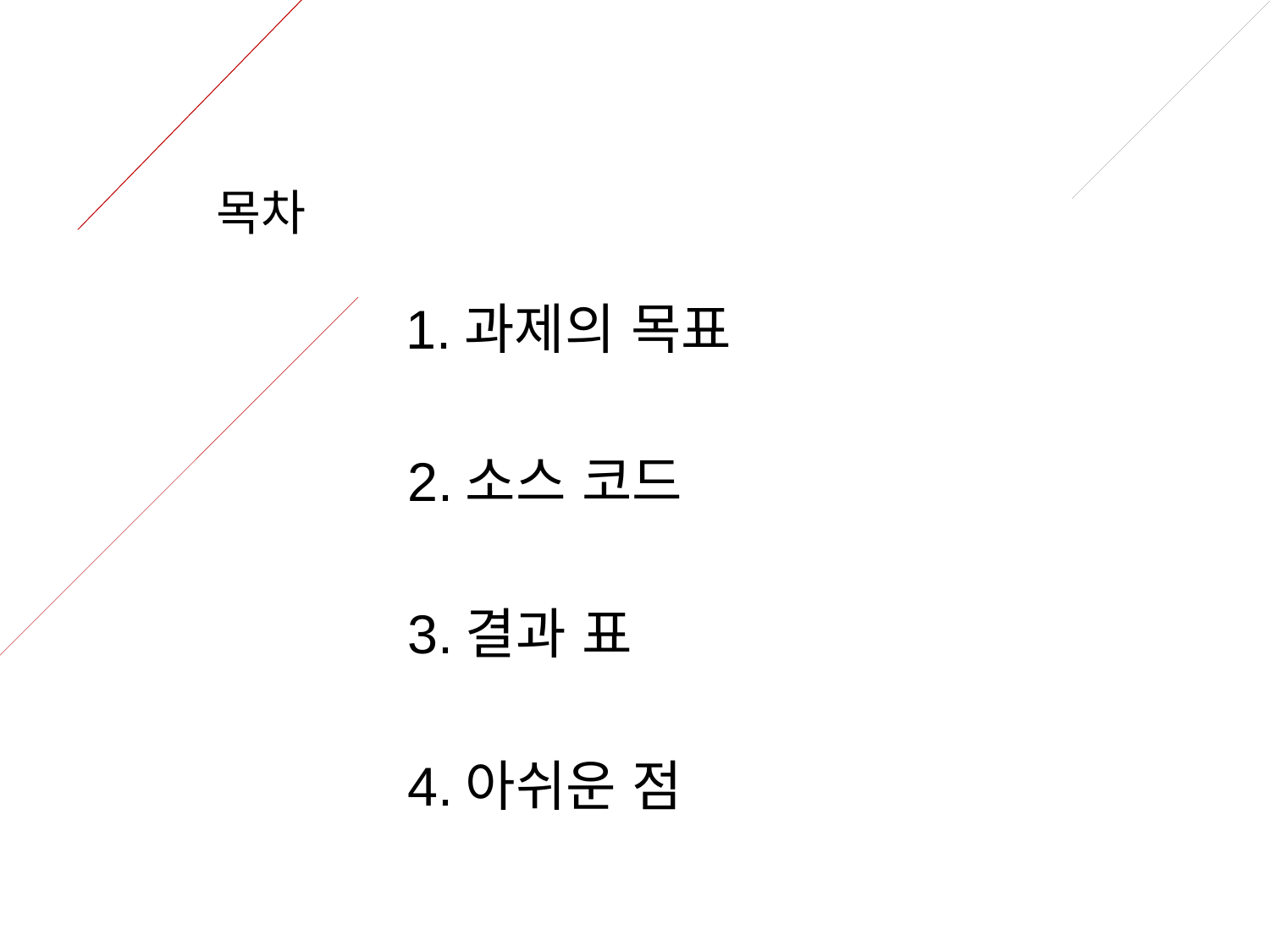

# 목차
 1.과제의 목표

2.소스 코드

3.결과 표

4.아쉬운 점